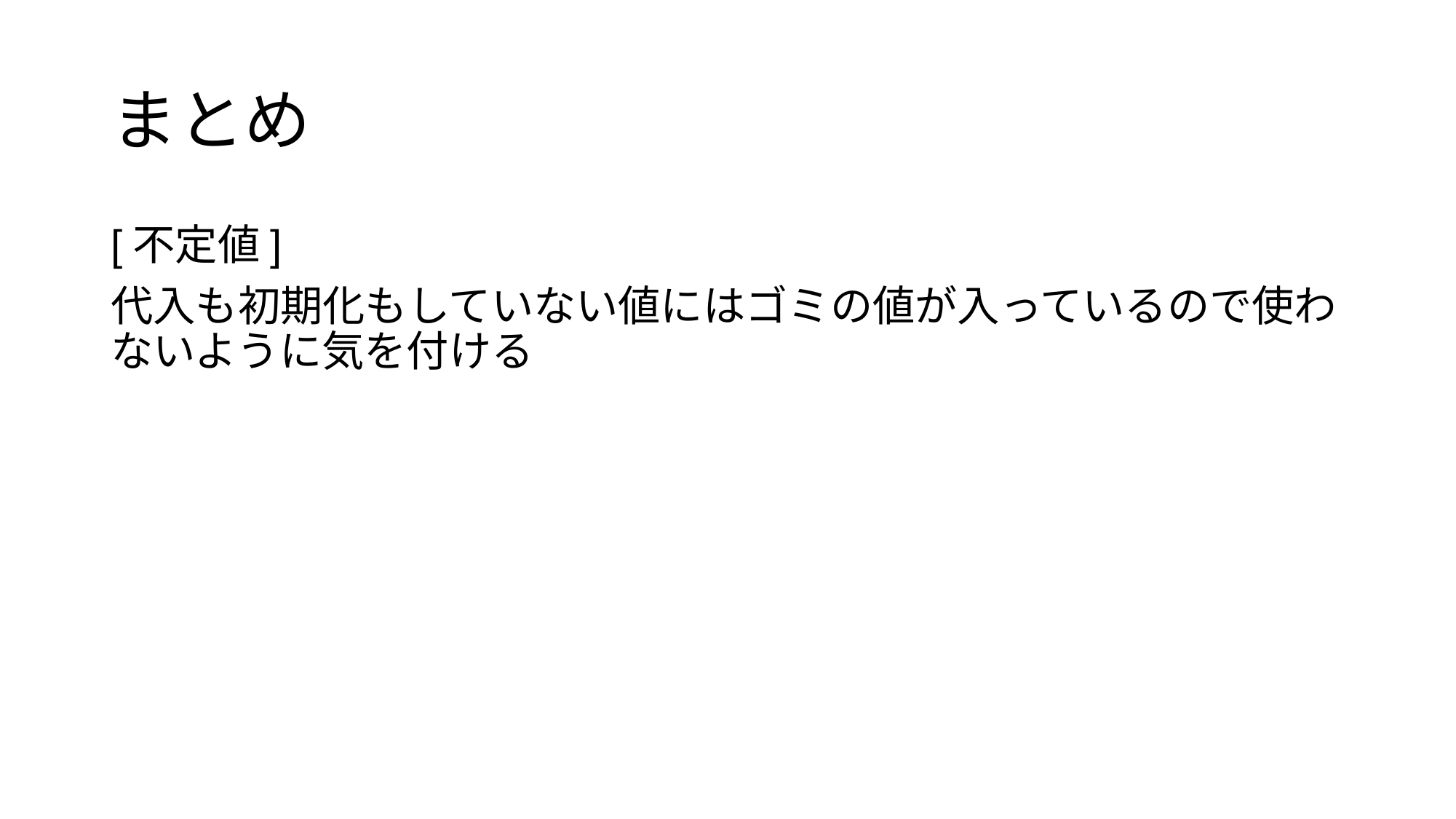

# まとめ
[不定値]
代入も初期化もしていない値にはゴミの値が入っているので使わないように気を付ける